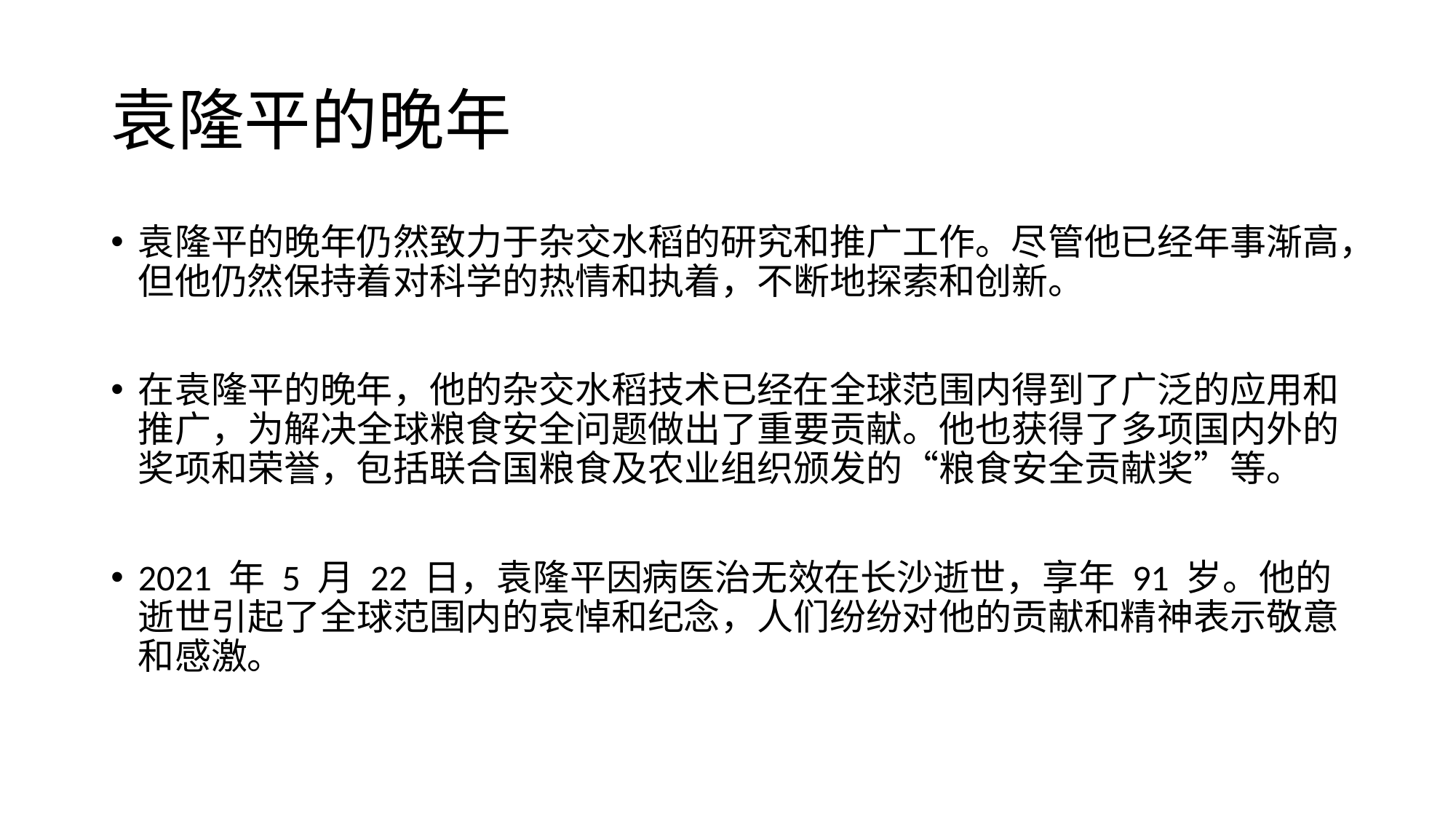

# 袁隆平的晚年
袁隆平的晚年仍然致力于杂交水稻的研究和推广工作。尽管他已经年事渐高，但他仍然保持着对科学的热情和执着，不断地探索和创新。

在袁隆平的晚年，他的杂交水稻技术已经在全球范围内得到了广泛的应用和推广，为解决全球粮食安全问题做出了重要贡献。他也获得了多项国内外的奖项和荣誉，包括联合国粮食及农业组织颁发的“粮食安全贡献奖”等。

2021 年 5 月 22 日，袁隆平因病医治无效在长沙逝世，享年 91 岁。他的逝世引起了全球范围内的哀悼和纪念，人们纷纷对他的贡献和精神表示敬意和感激。